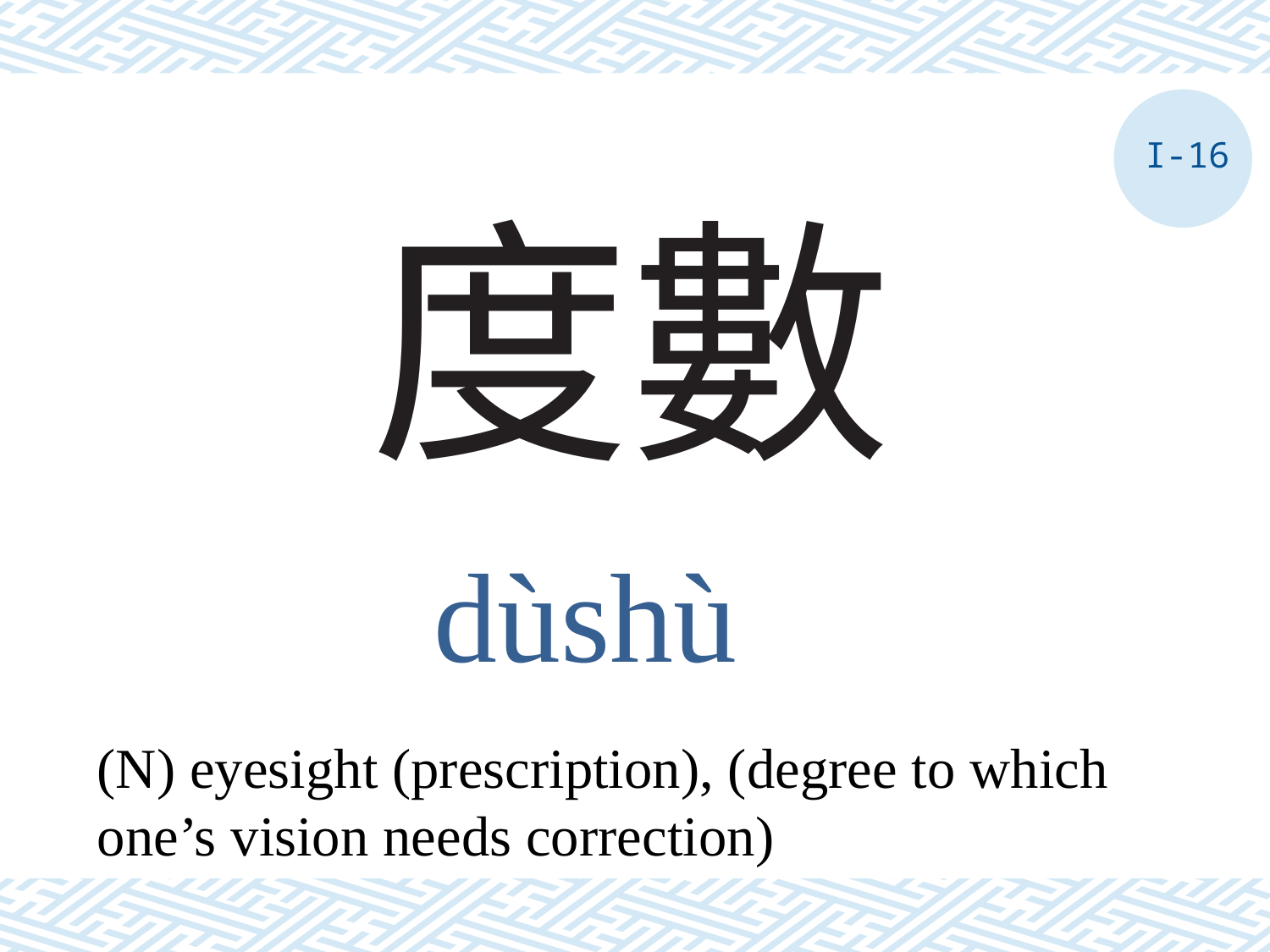

I-16

# 度數
dùshù
(N) eyesight (prescription), (degree to which one’s vision needs correction)